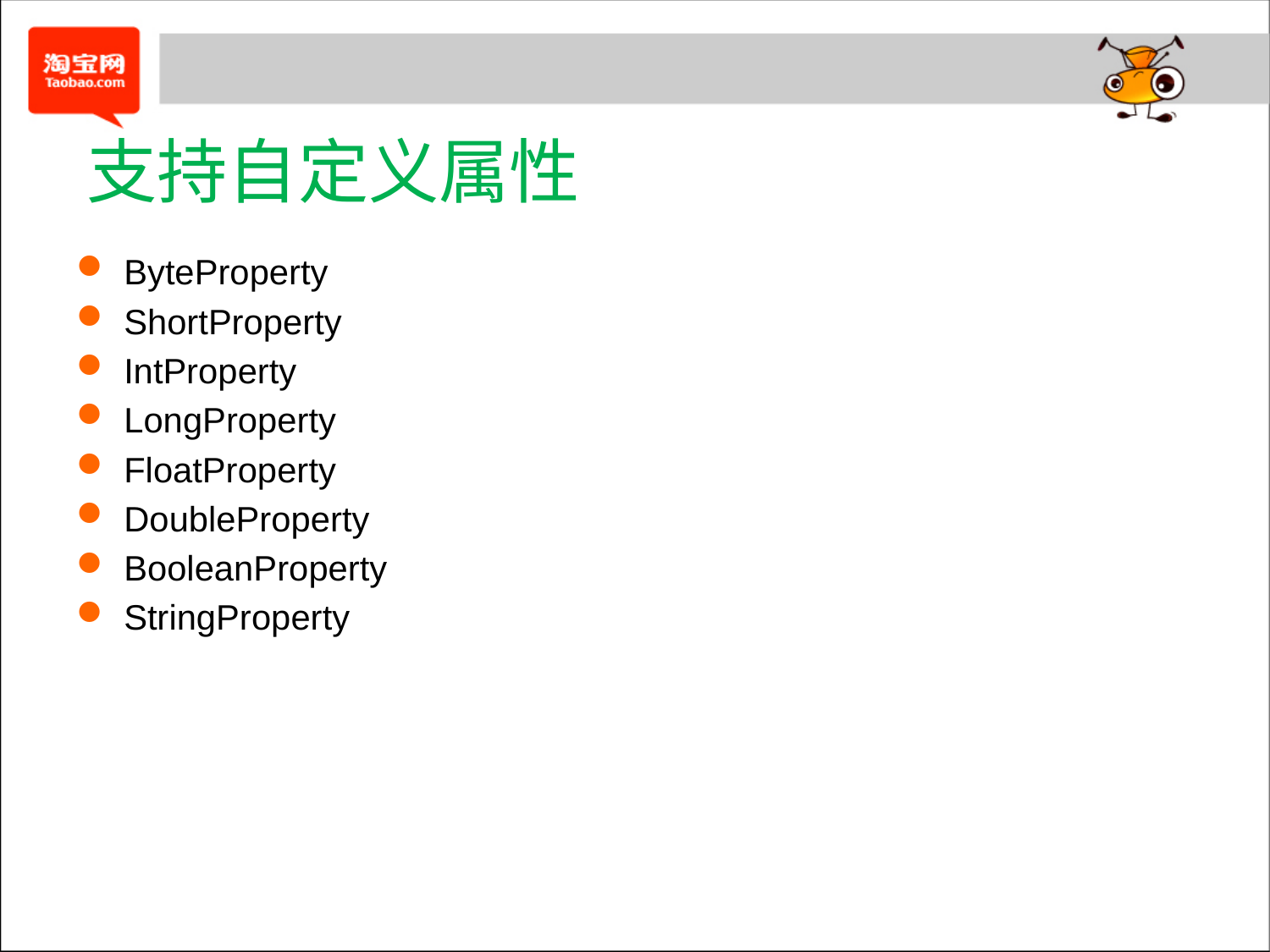

# 支持自定义属性
ByteProperty
ShortProperty
IntProperty
LongProperty
FloatProperty
DoubleProperty
BooleanProperty
StringProperty